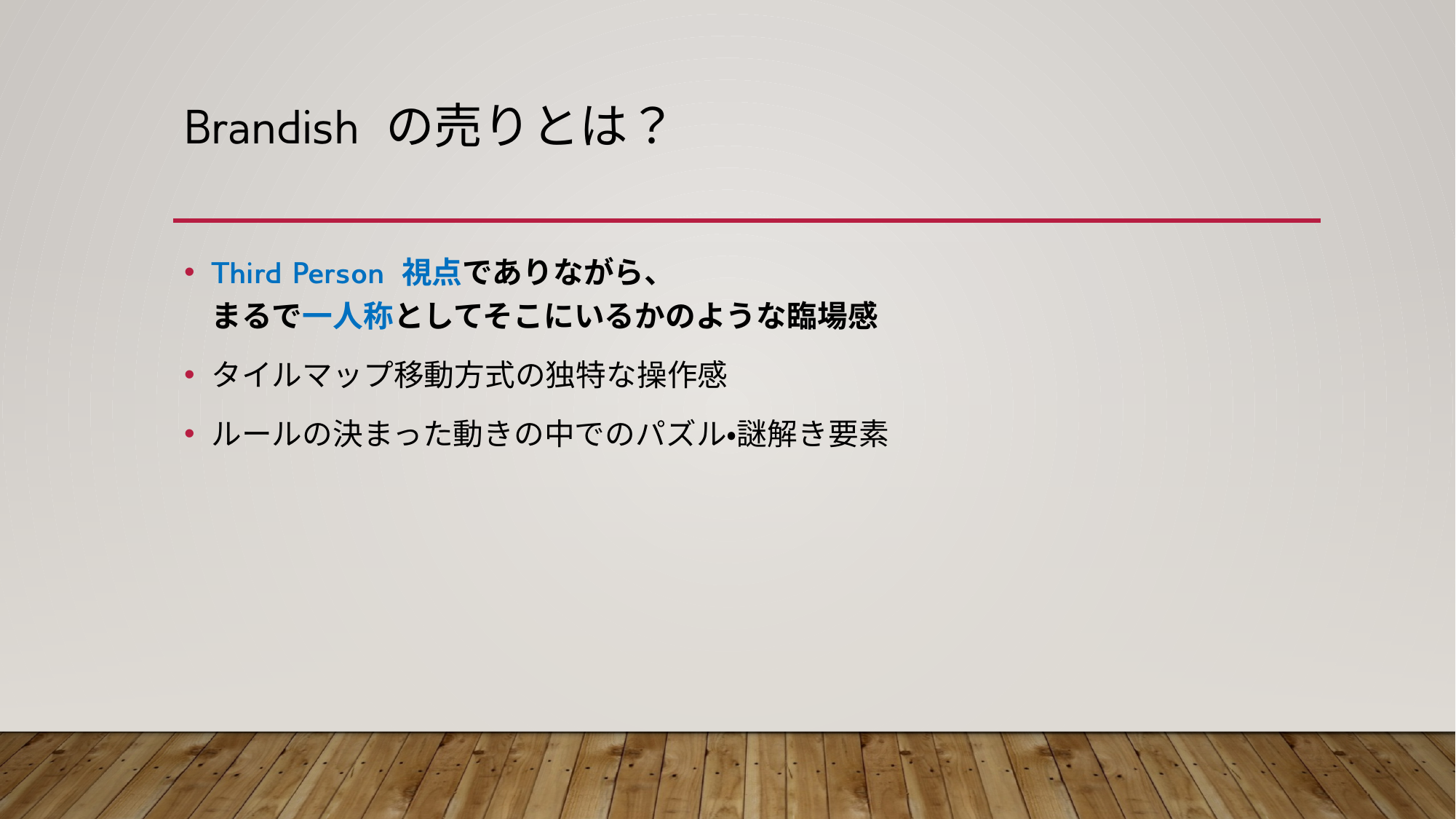

# Brandish の売りとは？
Third Person 視点でありながら、
まるで一人称としてそこにいるかのような臨場感
タイルマップ移動方式の独特な操作感
ルールの決まった動きの中でのパズル・謎解き要素